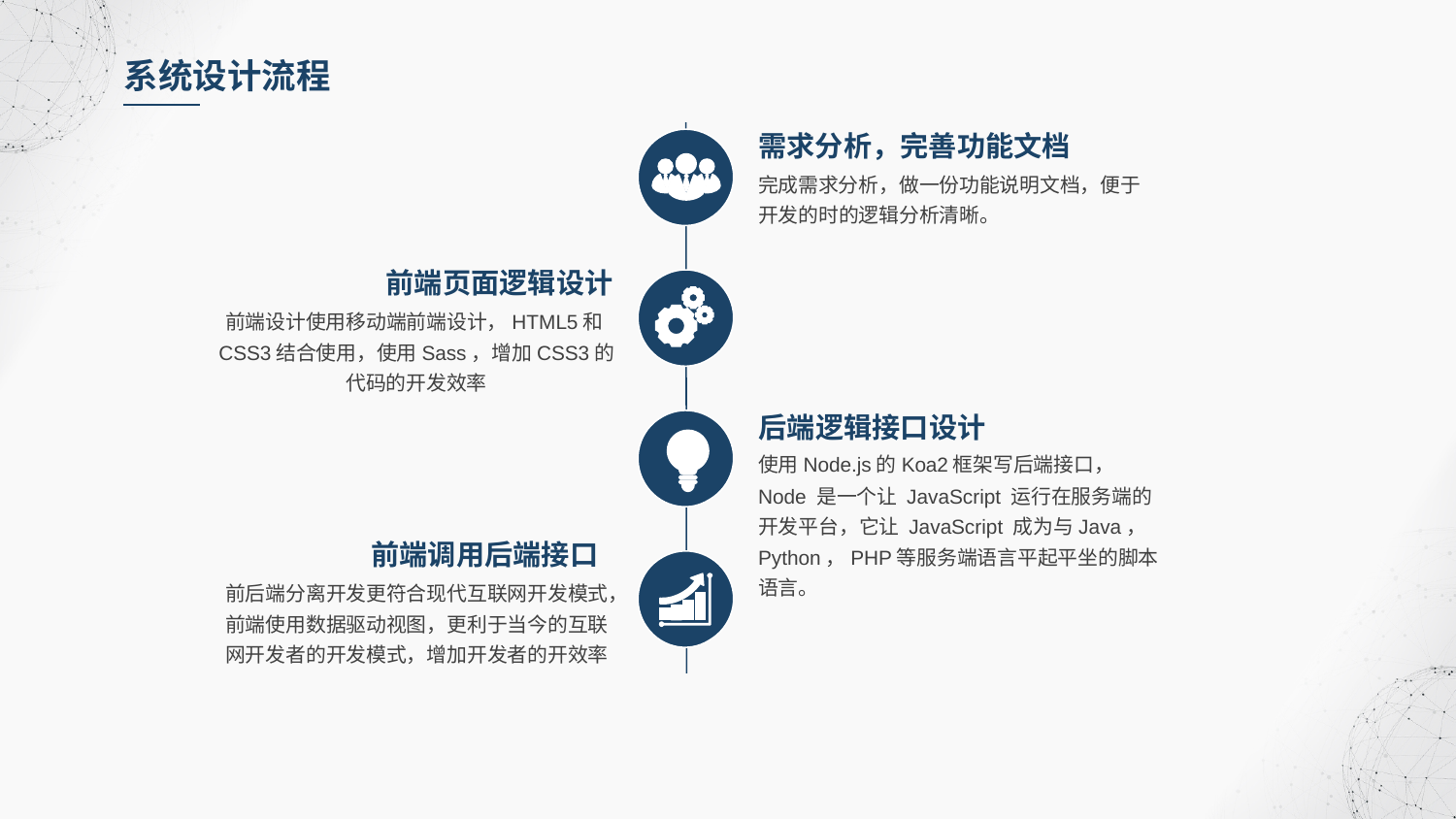

系统设计流程

需求分析，完善功能文档
完成需求分析，做一份功能说明文档，便于开发的时的逻辑分析清晰。
前端页面逻辑设计
前端设计使用移动端前端设计，HTML5和CSS3结合使用，使用Sass，增加CSS3的代码的开发效率

后端逻辑接口设计
使用Node.js的Koa2框架写后端接口， Node 是一个让 JavaScript 运行在服务端的开发平台，它让 JavaScript 成为与Java，Python，PHP等服务端语言平起平坐的脚本语言。
前端调用后端接口
前后端分离开发更符合现代互联网开发模式，前端使用数据驱动视图，更利于当今的互联网开发者的开发模式，增加开发者的开效率